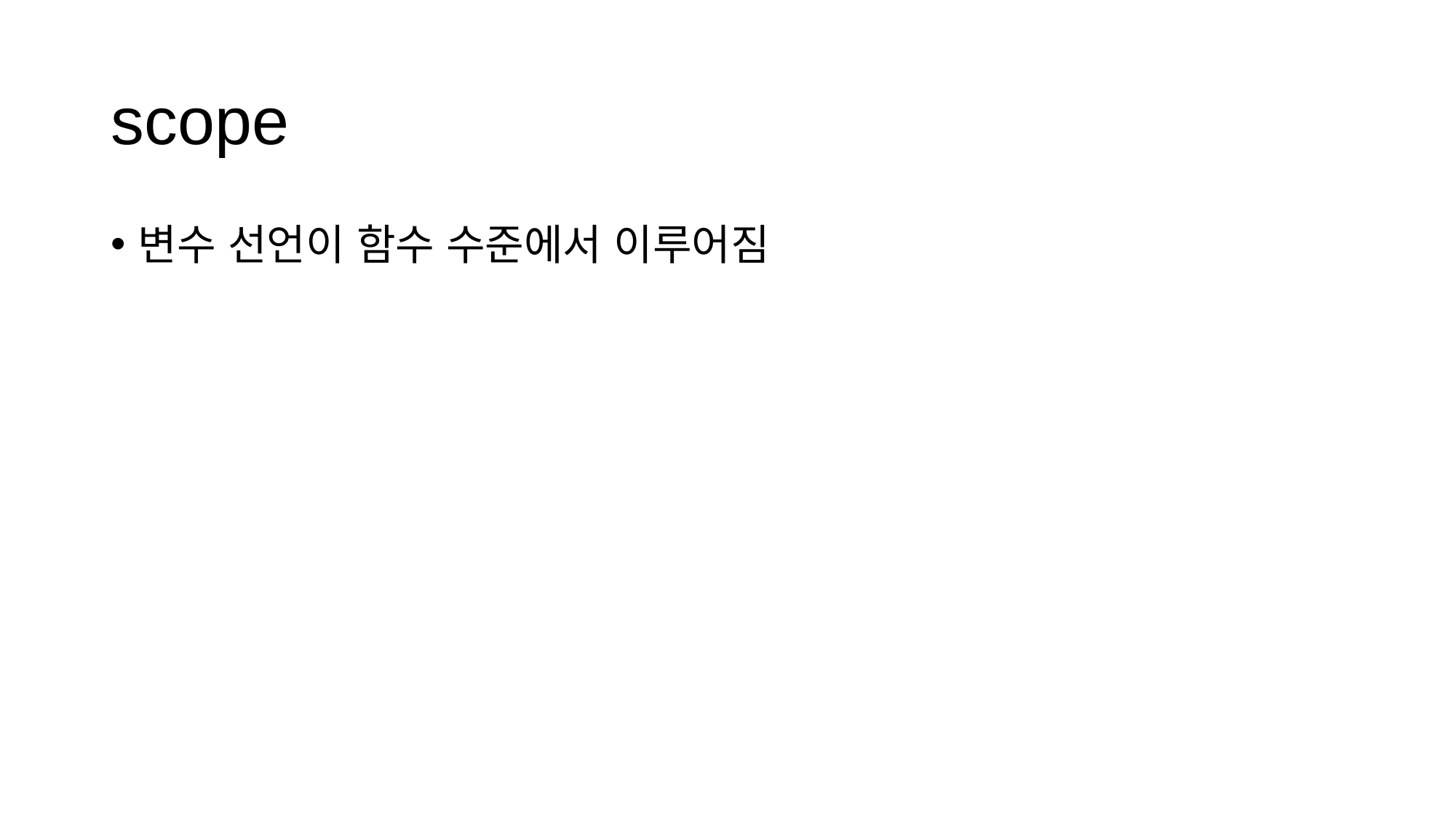

# scope
변수 선언이 함수 수준에서 이루어짐